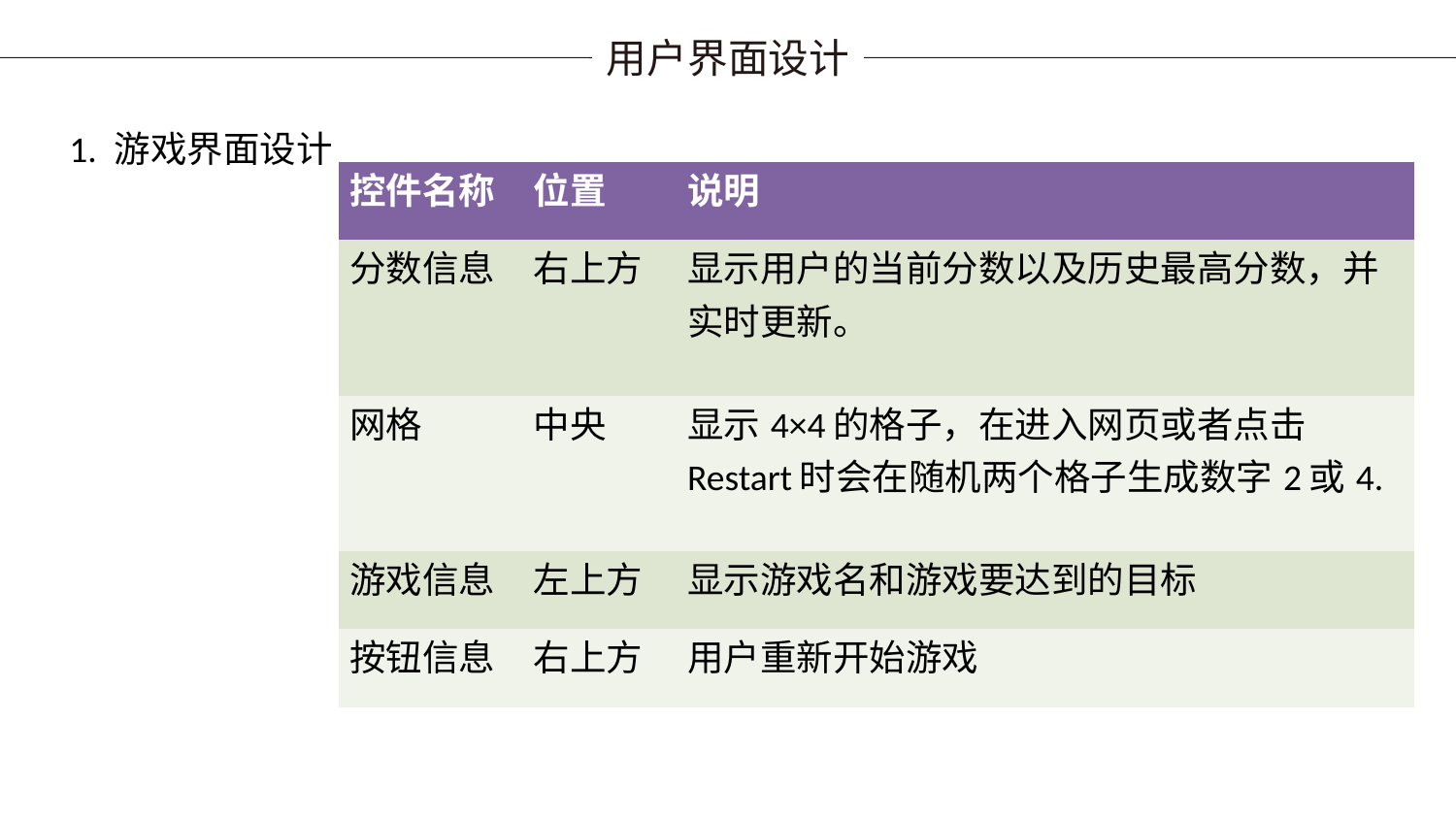

用户界面设计

1. 游戏界面设计
| 控件名称 | 位置 | 说明 |
| --- | --- | --- |
| 分数信息 | 右上方 | 显示用户的当前分数以及历史最高分数，并实时更新。 |
| 网格 | 中央 | 显示4×4的格子，在进入网页或者点击Restart时会在随机两个格子生成数字2或4. |
| 游戏信息 | 左上方 | 显示游戏名和游戏要达到的目标 |
| 按钮信息 | 右上方 | 用户重新开始游戏 |